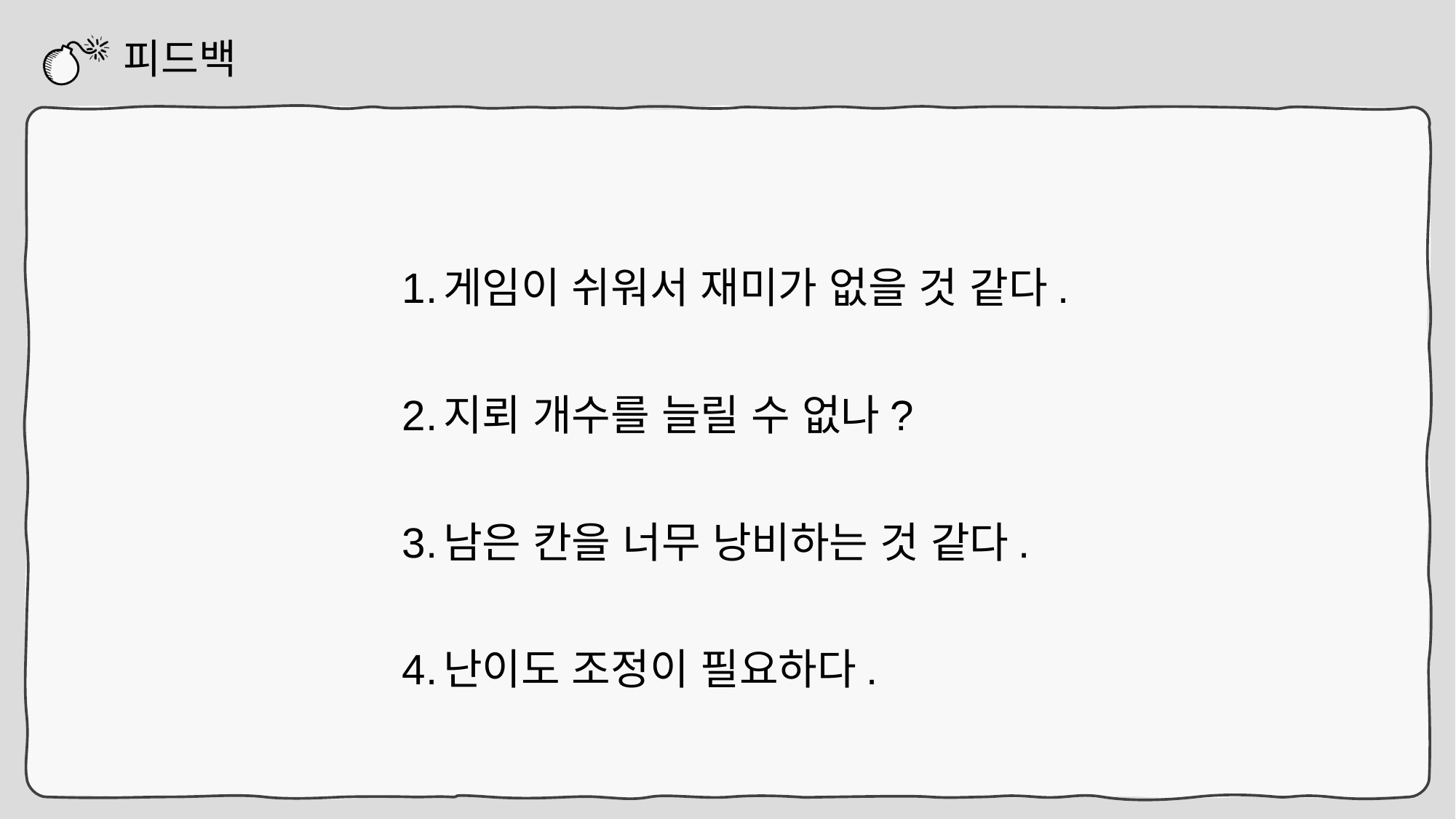

피드백
게임이 쉬워서 재미가 없을 것 같다.
지뢰 개수를 늘릴 수 없나?
남은 칸을 너무 낭비하는 것 같다.
난이도 조정이 필요하다.